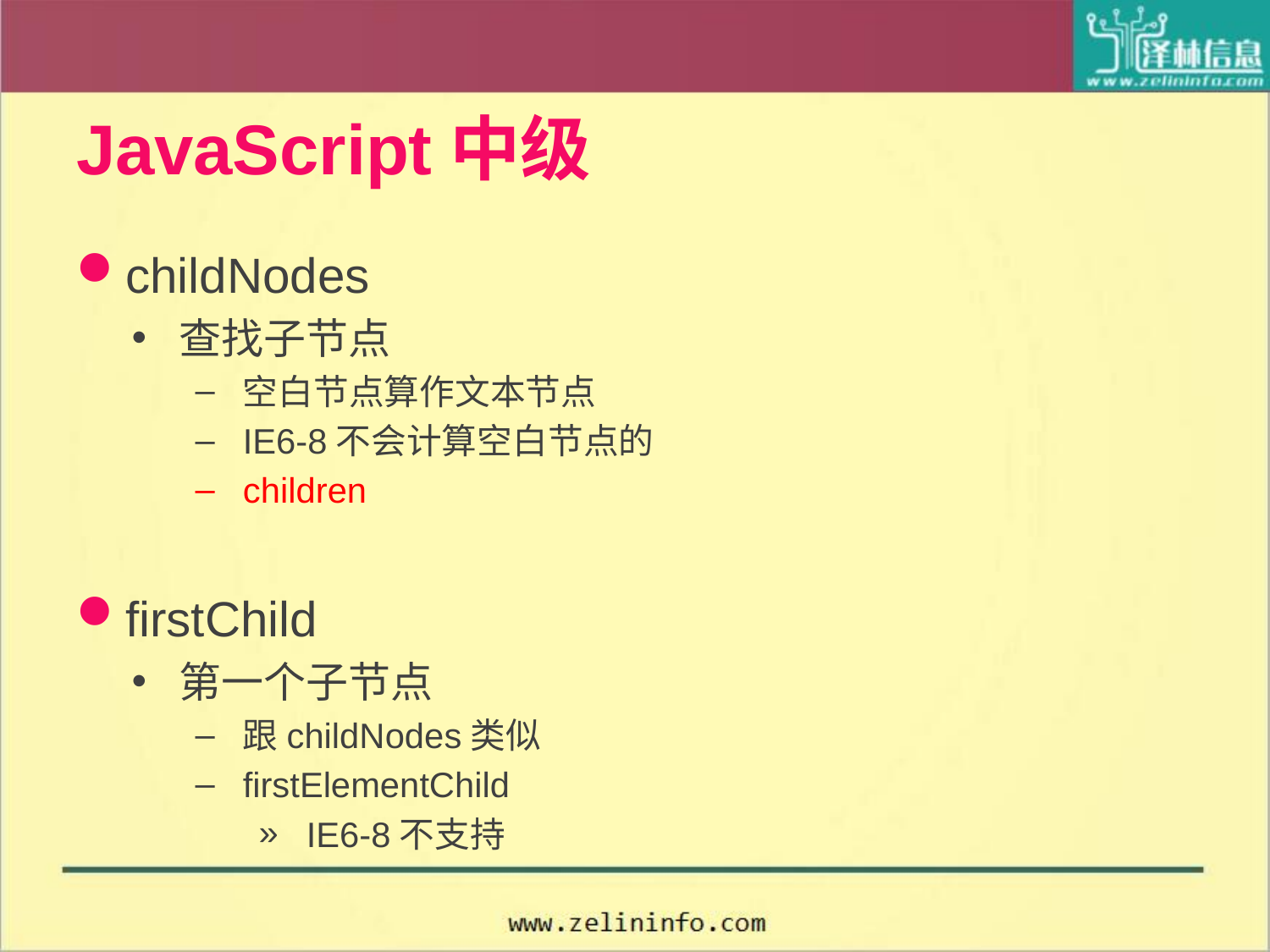

# JavaScript中级
childNodes
查找子节点
空白节点算作文本节点
IE6-8不会计算空白节点的
children

firstChild
第一个子节点
跟childNodes类似
firstElementChild
IE6-8不支持